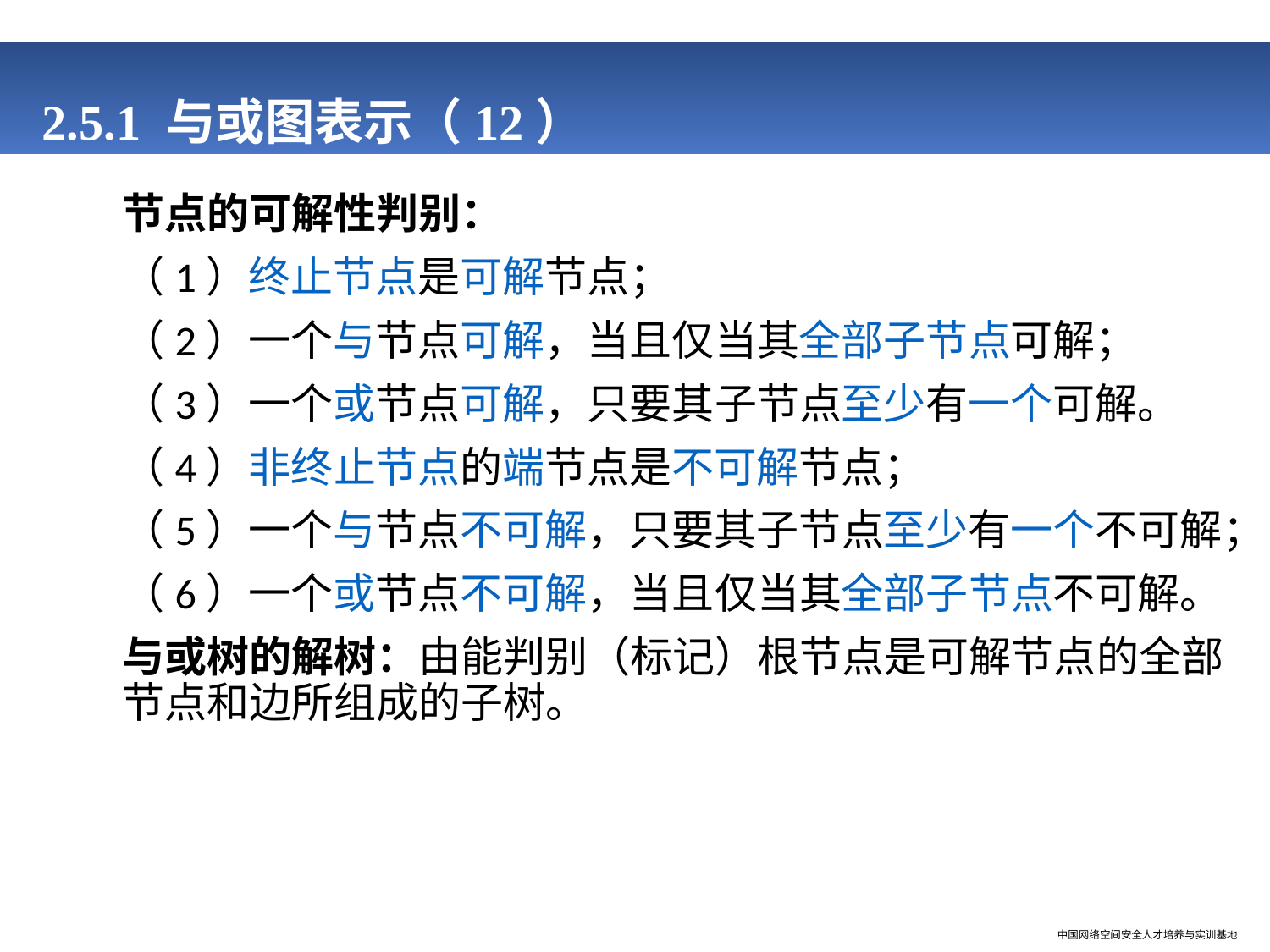

# 2.5.1 与或图表示（12）
节点的可解性判别：
（1）终止节点是可解节点；
（2）一个与节点可解，当且仅当其全部子节点可解；
（3）一个或节点可解，只要其子节点至少有一个可解。
（4）非终止节点的端节点是不可解节点；
（5）一个与节点不可解，只要其子节点至少有一个不可解；
（6）一个或节点不可解，当且仅当其全部子节点不可解。
与或树的解树：由能判别（标记）根节点是可解节点的全部节点和边所组成的子树。